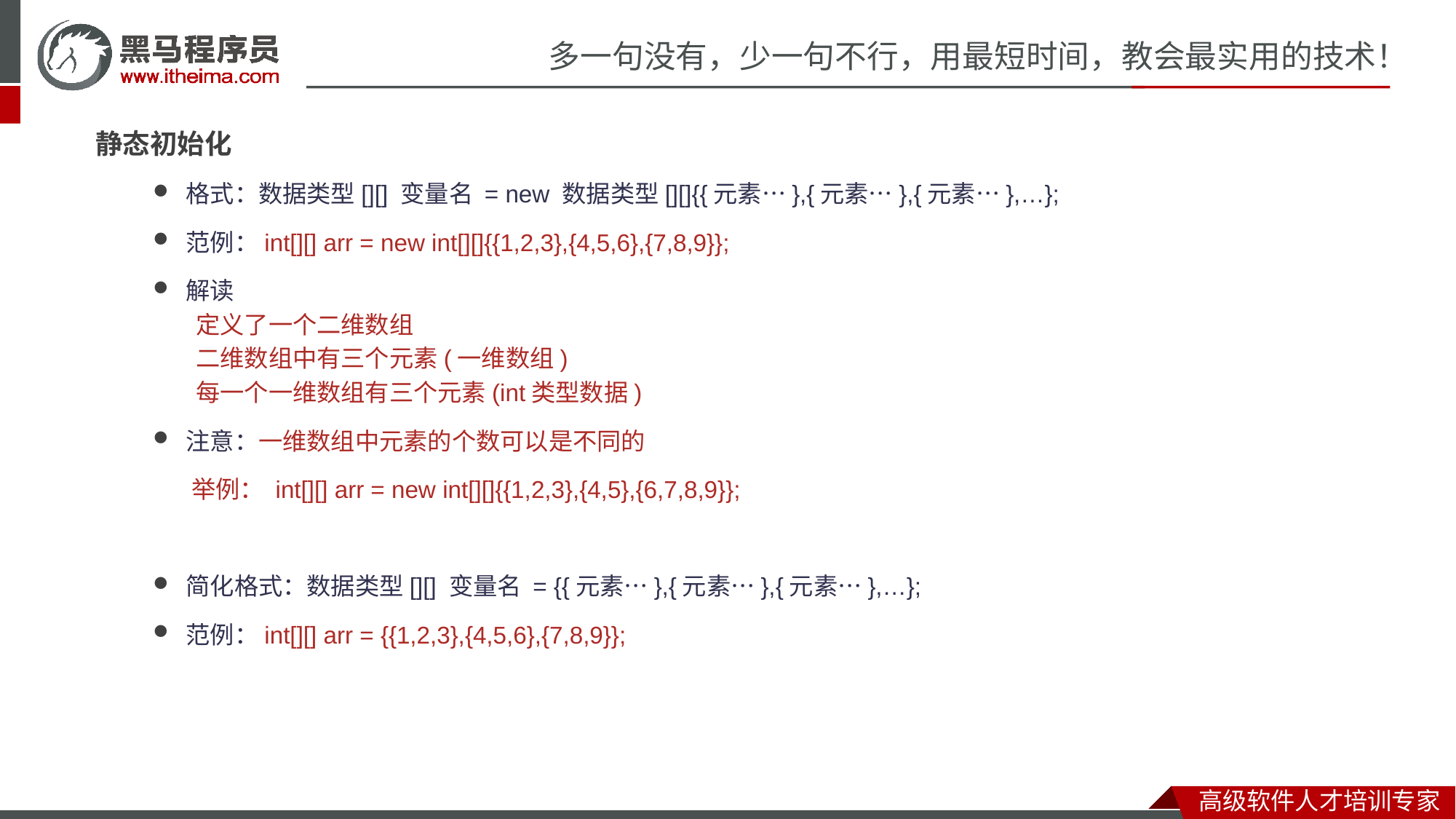

静态初始化
格式：数据类型[][] 变量名 = new 数据类型[][]{{元素…},{元素…},{元素…},…};
范例：int[][] arr = new int[][]{{1,2,3},{4,5,6},{7,8,9}};
解读
定义了一个二维数组
二维数组中有三个元素(一维数组)
每一个一维数组有三个元素(int类型数据)
注意：一维数组中元素的个数可以是不同的
      举例： int[][] arr = new int[][]{{1,2,3},{4,5},{6,7,8,9}};

简化格式：数据类型[][] 变量名 = {{元素…},{元素…},{元素…},…};
范例：int[][] arr = {{1,2,3},{4,5,6},{7,8,9}};